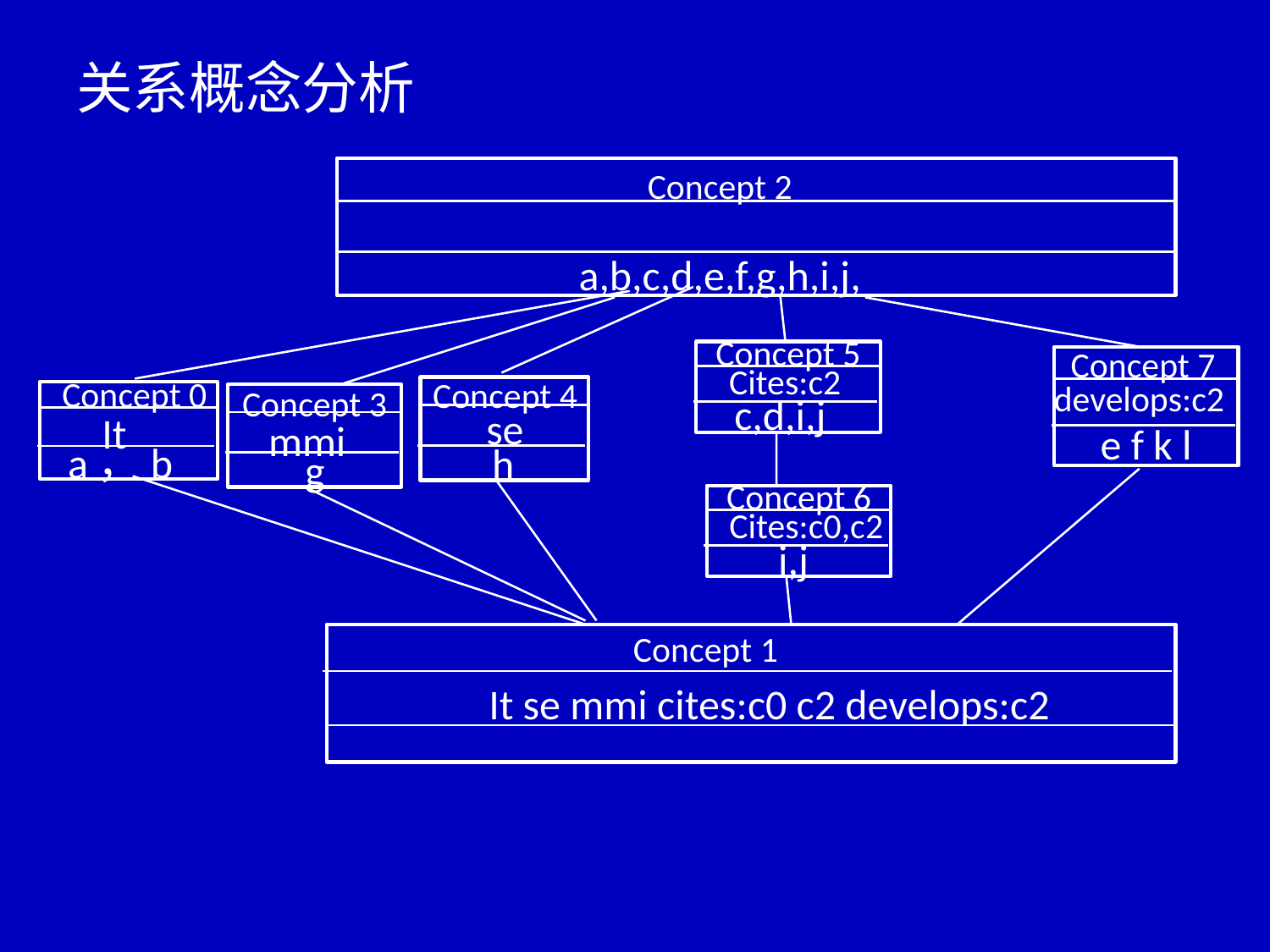

关系概念分析

Concept 2
a,b,c,d,e,f,g,h,i,j,

Concept 5

Cites:c2
c,d,i,j
Concept 7

develops:c2
e f k l
Concept 0

It
a，b
Concept 4

se
h
Concept 3

mmi
g

Concept 6

Cites:c0,c2
i,j

Concept 1

It se mmi cites:c0 c2 develops:c2